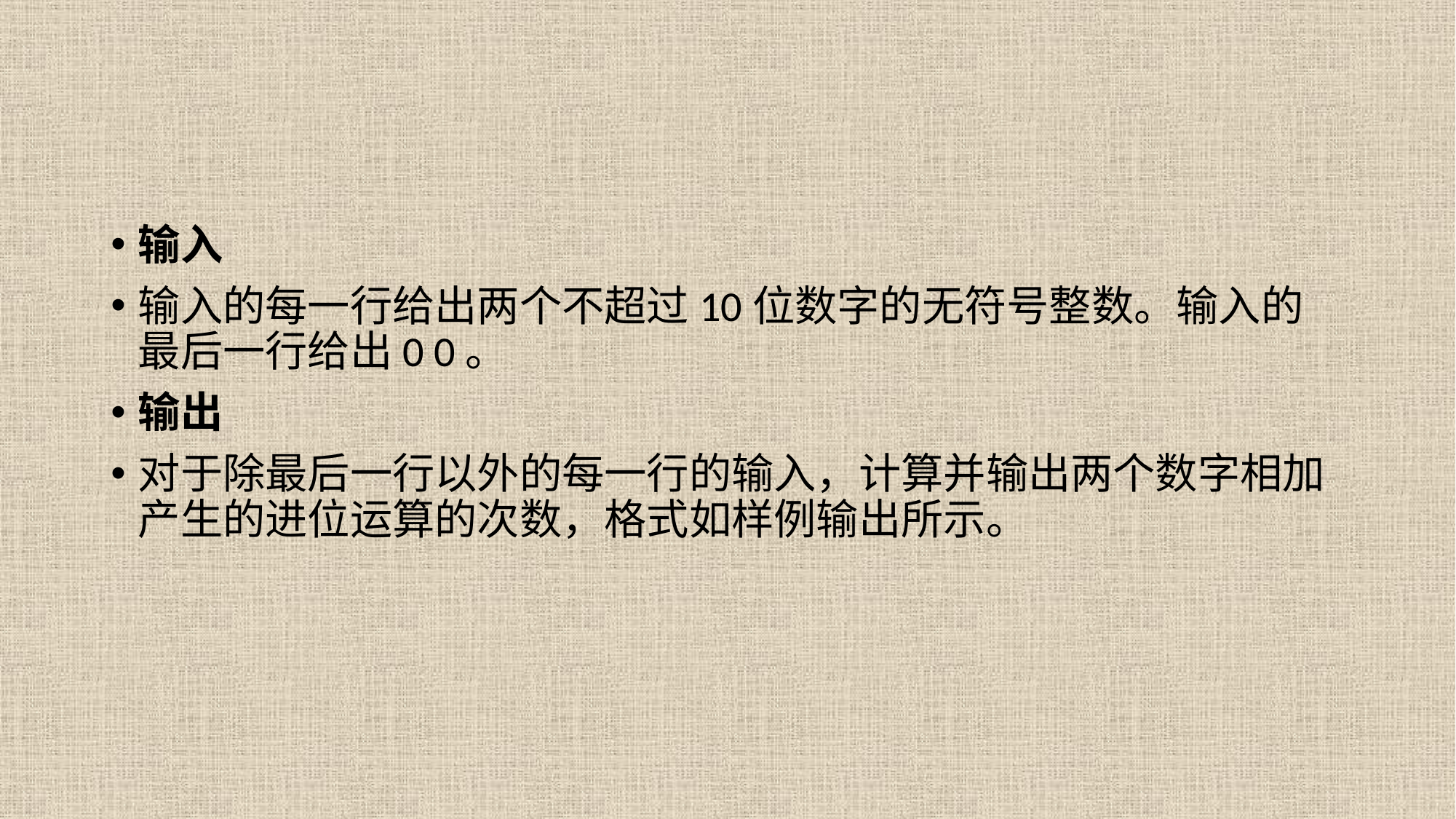

#
输入
输入的每一行给出两个不超过10位数字的无符号整数。输入的最后一行给出0 0。
输出
对于除最后一行以外的每一行的输入，计算并输出两个数字相加产生的进位运算的次数，格式如样例输出所示。